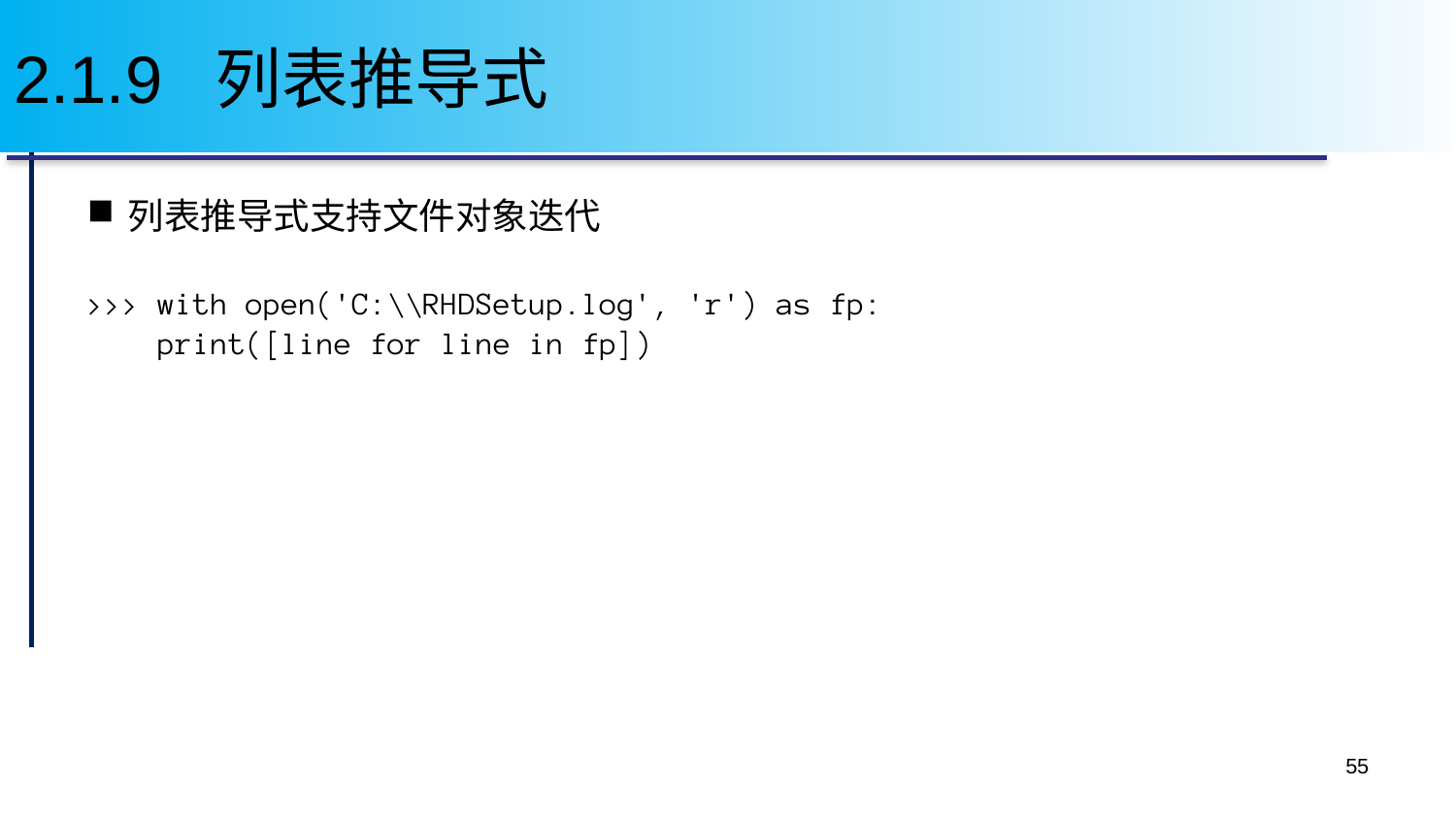

# 2.1.9  列表推导式
列表推导式支持文件对象迭代

>>> with open('C:\\RHDSetup.log', 'r') as fp:
    print([line for line in fp])
55